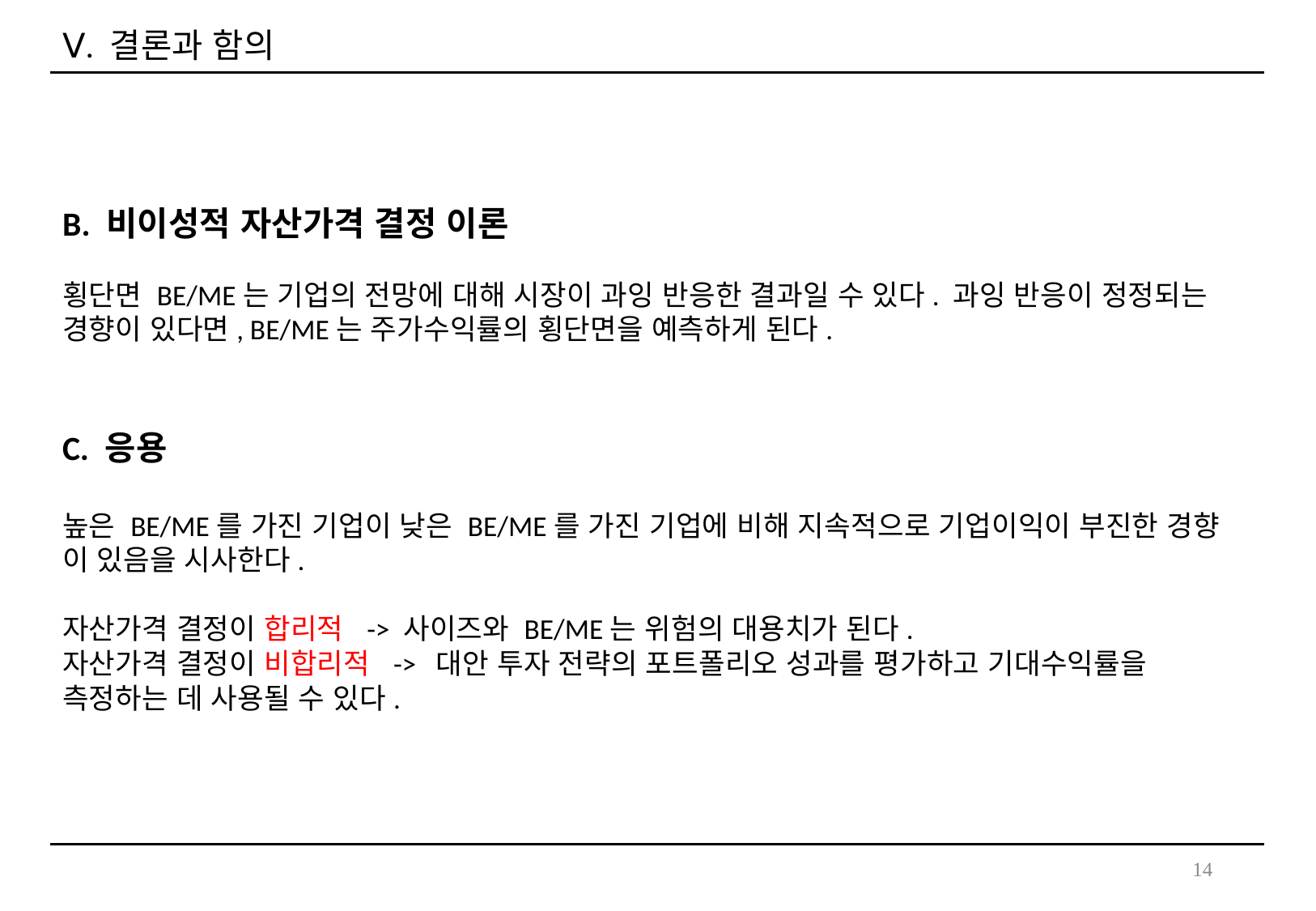

Ⅴ. 결론과 함의
B. 비이성적 자산가격 결정 이론

횡단면 BE/ME는 기업의 전망에 대해 시장이 과잉 반응한 결과일 수 있다. 과잉 반응이 정정되는 경향이 있다면, BE/ME는 주가수익률의 횡단면을 예측하게 된다.

C. 응용

높은 BE/ME를 가진 기업이 낮은 BE/ME를 가진 기업에 비해 지속적으로 기업이익이 부진한 경향 이 있음을 시사한다.

자산가격 결정이 합리적  -> 사이즈와 BE/ME는 위험의 대용치가 된다.
자산가격 결정이 비합리적  ->  대안 투자 전략의 포트폴리오 성과를 평가하고 기대수익률을 측정하는 데 사용될 수 있다.
14